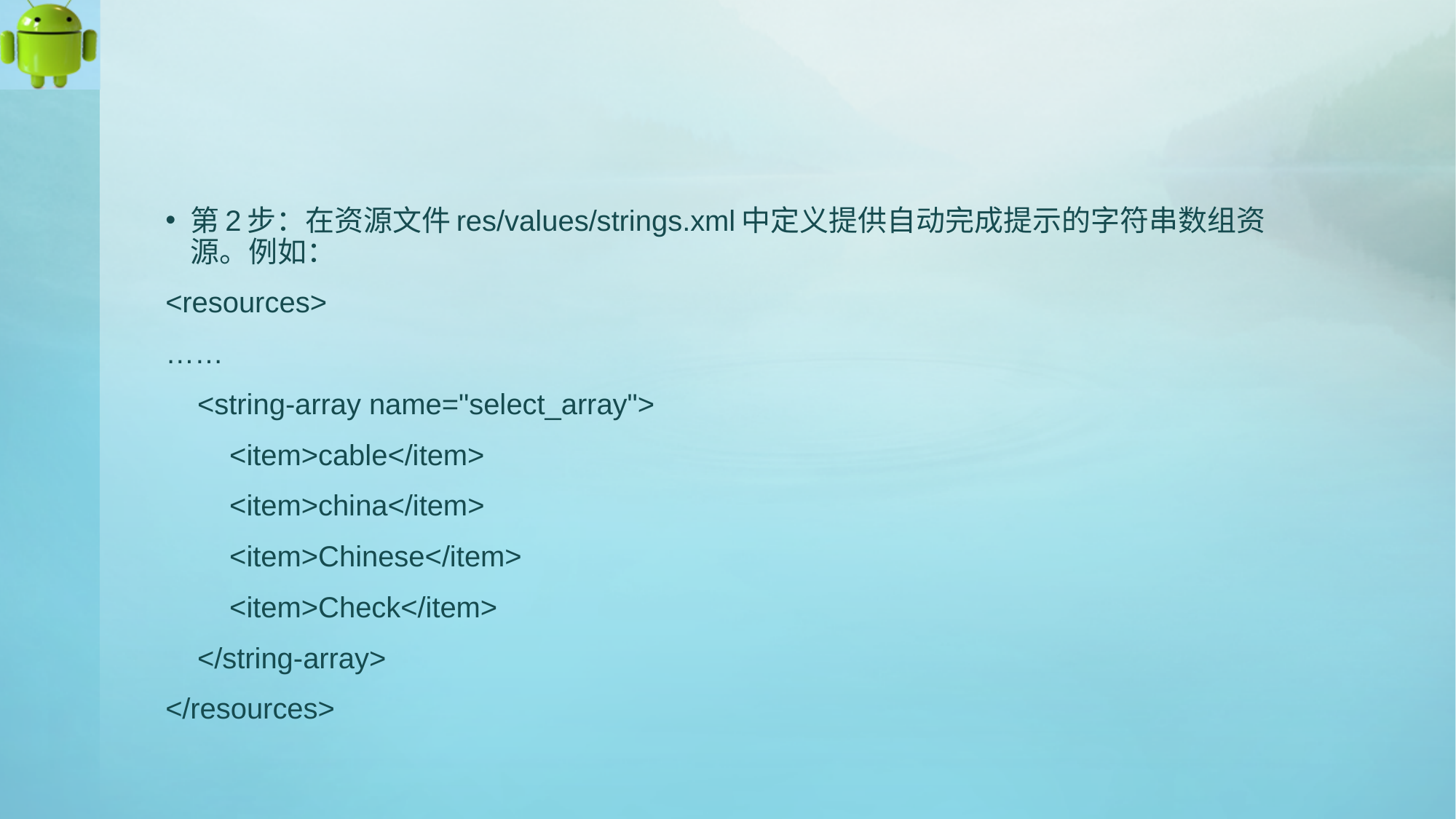

#
第2步：在资源文件res/values/strings.xml中定义提供自动完成提示的字符串数组资源。例如：
<resources>
……
    <string-array name="select_array">
        <item>cable</item>
        <item>china</item>
        <item>Chinese</item>
        <item>Check</item>
    </string-array>
</resources>